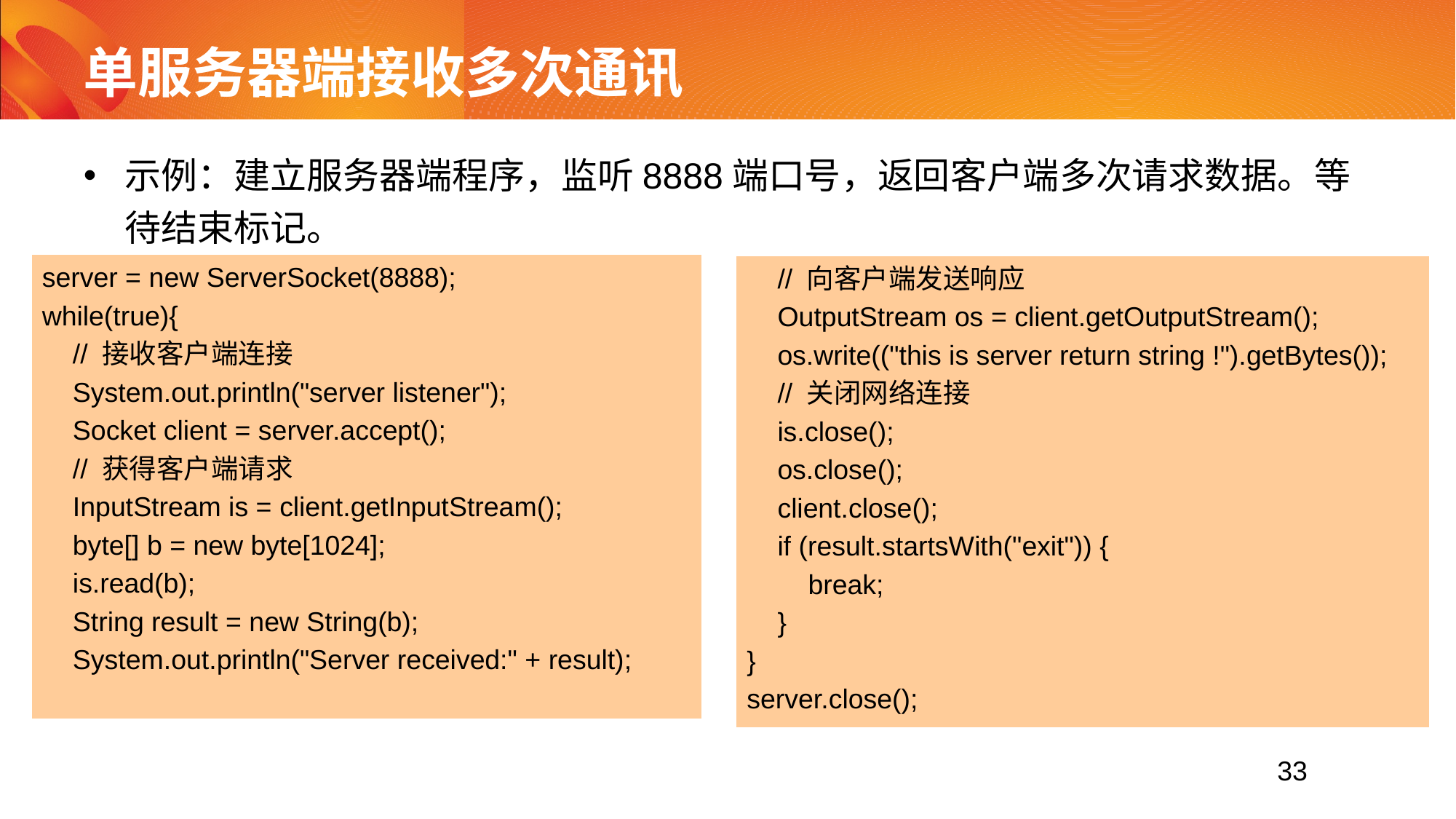

# 单服务器端接收多次通讯
示例：建立服务器端程序，监听8888端口号，返回客户端多次请求数据。等待结束标记。
server = new ServerSocket(8888);
while(true){
    // 接收客户端连接
    System.out.println("server listener");
    Socket client = server.accept();
    // 获得客户端请求
    InputStream is = client.getInputStream();
    byte[] b = new byte[1024];
    is.read(b);
    String result = new String(b);
    System.out.println("Server received:" + result);
    // 向客户端发送响应
    OutputStream os = client.getOutputStream();
    os.write(("this is server return string !").getBytes());
    // 关闭网络连接
    is.close();
    os.close();
    client.close();
    if (result.startsWith("exit")) {
        break;
    }
}
server.close();